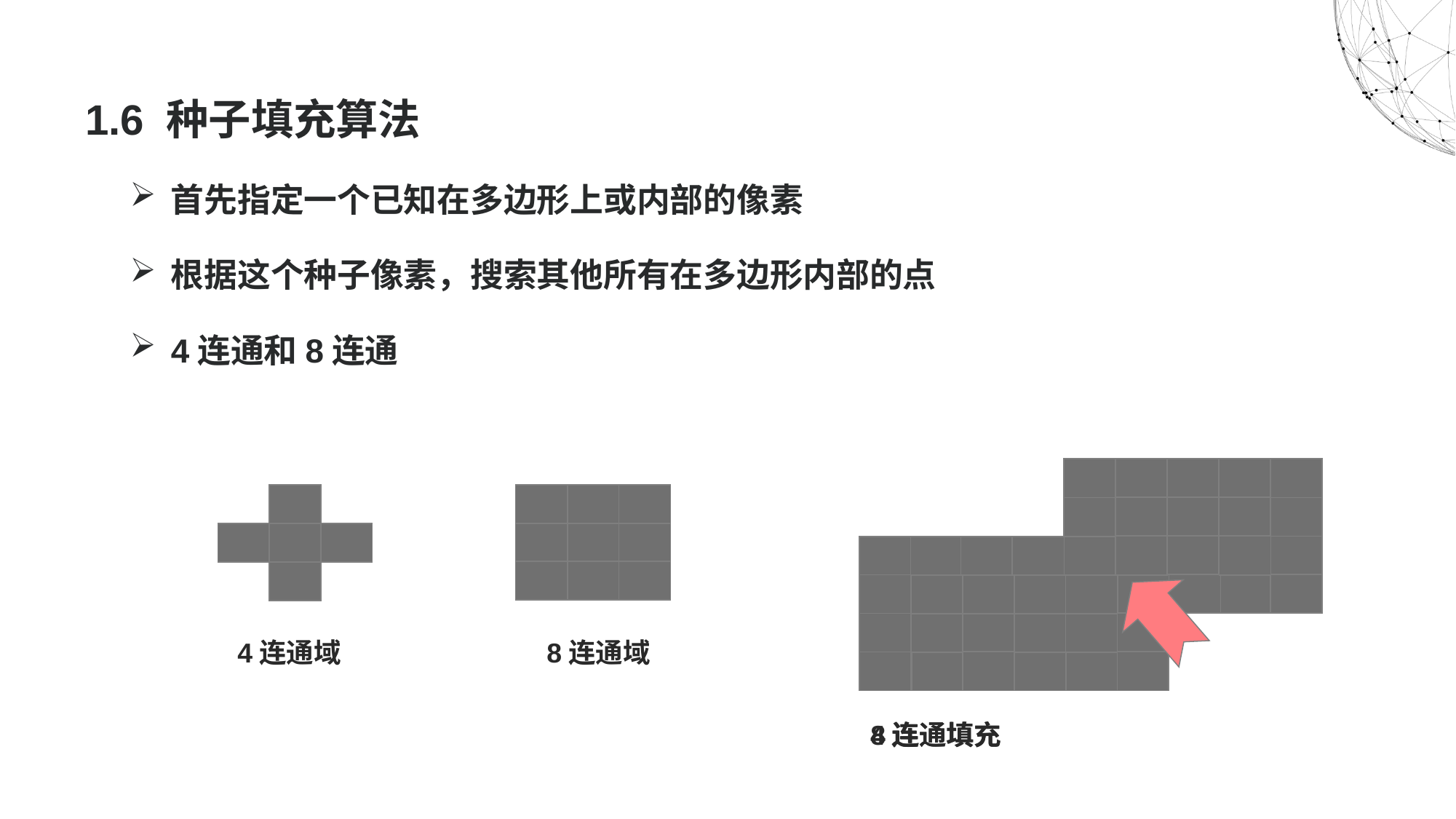

1.6 种子填充算法
首先指定一个已知在多边形上或内部的像素
根据这个种子像素，搜索其他所有在多边形内部的点
4连通和8连通

4连通域
8连通域
4连通填充
8连通填充